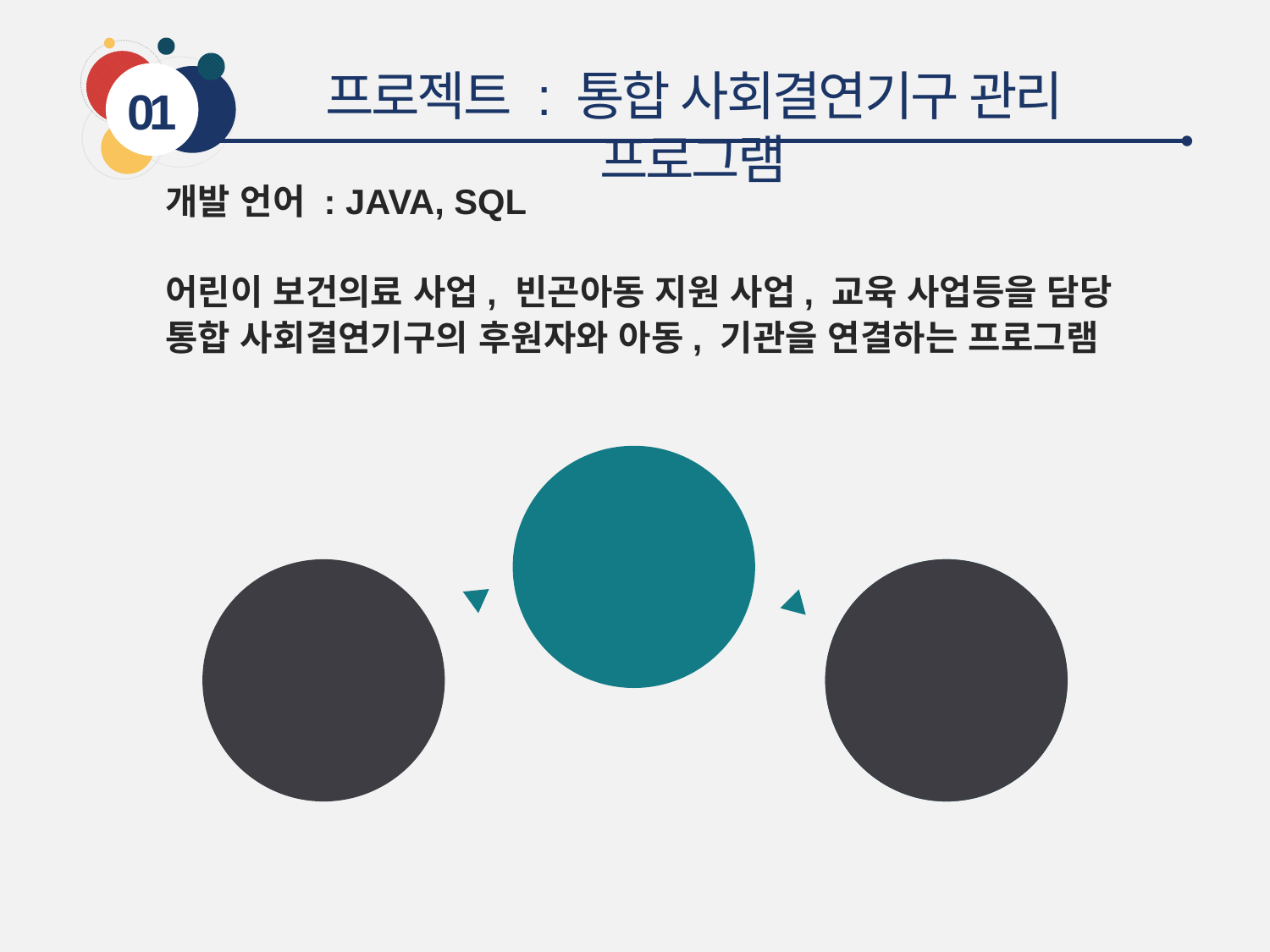

프로젝트 : 통합 사회결연기구 관리 프로그램
01
개발 언어 : JAVA, SQL

어린이 보건의료 사업, 빈곤아동 지원 사업, 교육 사업등을 담당
통합 사회결연기구의 후원자와 아동, 기관을 연결하는 프로그램

결연 기구
후원자
게임 종료
결연 아동